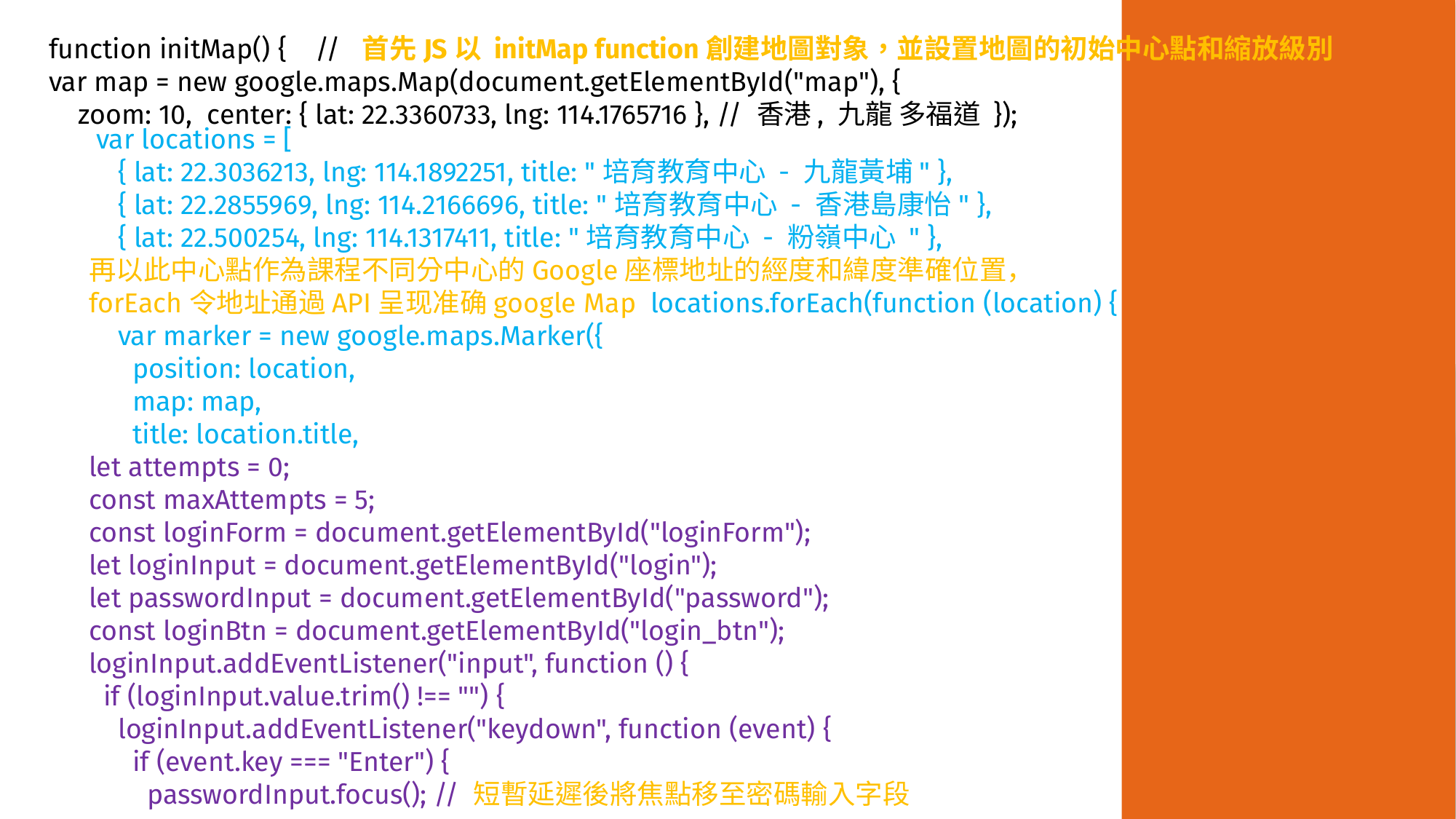

function initMap() {    //  首先JS以 initMap function創建地圖對象，並設置地圖的初始中心點和縮放級別  var map = new google.maps.Map(document.getElementById("map"), {
    zoom: 10,  center: { lat: 22.3360733, lng: 114.1765716 }, // 香港, 九龍 多福道 });
 var locations = [
    { lat: 22.3036213, lng: 114.1892251, title: "培育教育中心 - 九龍黃埔" },
    { lat: 22.2855969, lng: 114.2166696, title: "培育教育中心 - 香港島康怡" },
    { lat: 22.500254, lng: 114.1317411, title: "培育教育中心 - 粉嶺中心 " },
再以此中心點作為課程不同分中心的Google座標地址的經度和緯度準確位置，
forEach令地址通過API呈现准确google Map  locations.forEach(function (location) {
    var marker = new google.maps.Marker({
      position: location,
      map: map,
      title: location.title,
let attempts = 0;
const maxAttempts = 5;
const loginForm = document.getElementById("loginForm");
let loginInput = document.getElementById("login");
let passwordInput = document.getElementById("password");
const loginBtn = document.getElementById("login_btn");
loginInput.addEventListener("input", function () {
  if (loginInput.value.trim() !== "") {
    loginInput.addEventListener("keydown", function (event) {
      if (event.key === "Enter") {
        passwordInput.focus(); // 短暫延遲後將焦點移至密碼輸入字段